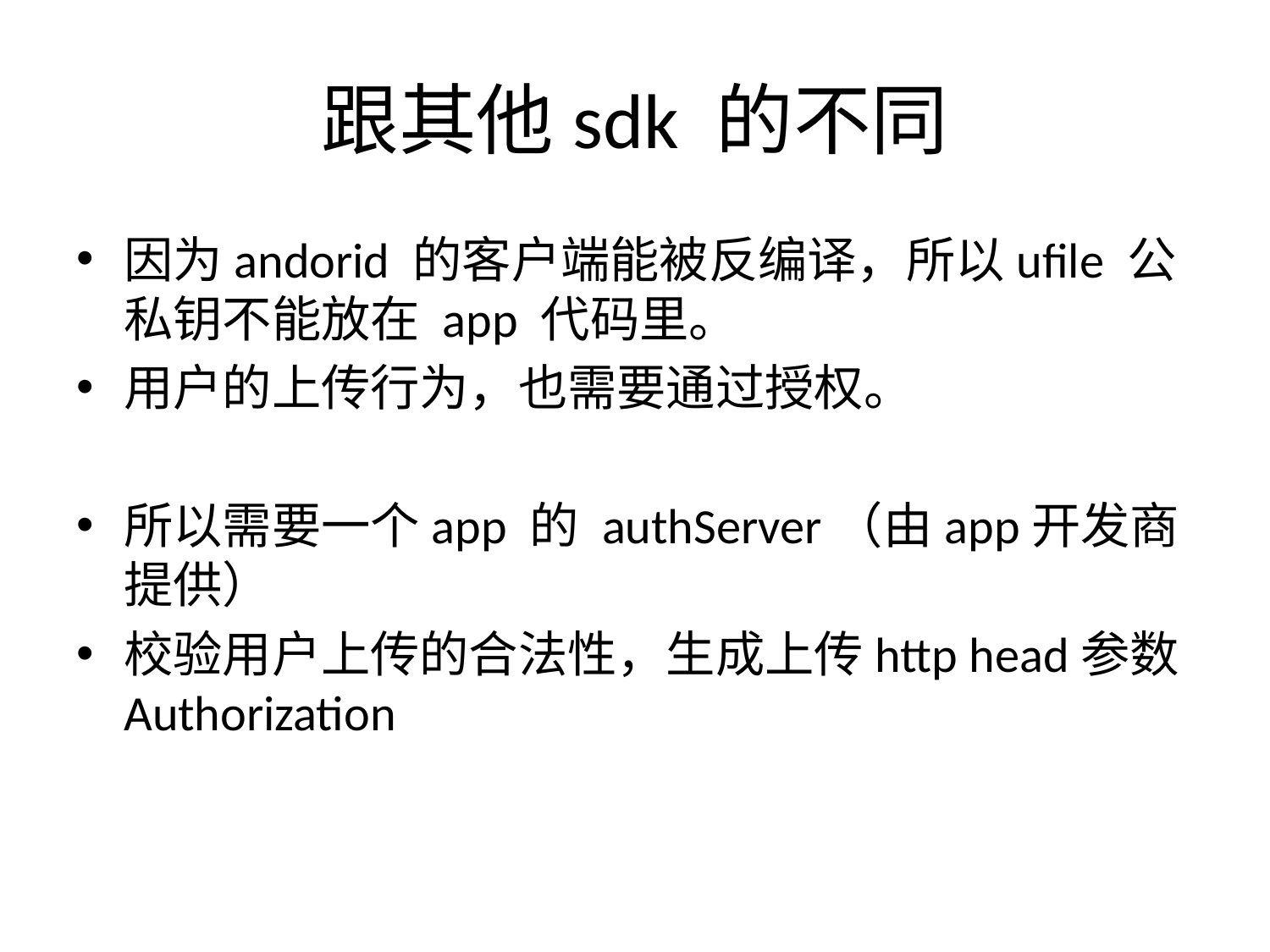

# 跟其他sdk 的不同
因为andorid 的客户端能被反编译，所以ufile 公私钥不能放在 app 代码里。
用户的上传行为，也需要通过授权。

所以需要一个app 的 authServer（由app开发商提供）
校验用户上传的合法性，生成上传http head参数Authorization